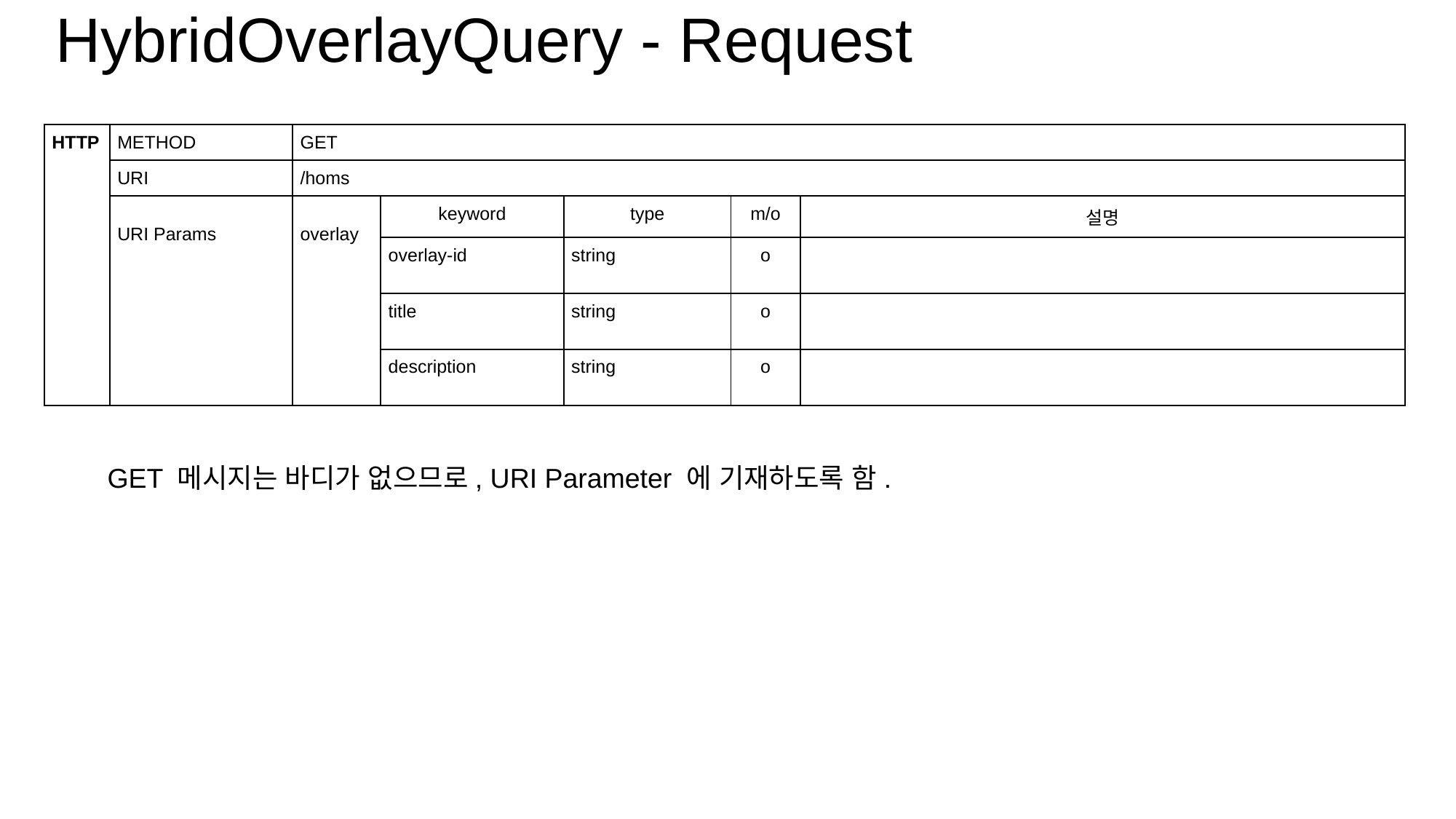

# HybridOverlayQuery - Request
| HTTP | METHOD | GET |  |  |  |  |
| --- | --- | --- | --- | --- | --- | --- |
|  | URI | /homs |  |  |  |  |
|  | URI Params | overlay | keyword | type | m/o | 설명 |
|  |  |  | overlay-id | string | o |  |
|  |  |  | title | string | o |  |
|  |  |  | description | string | o |  |
GET 메시지는 바디가 없으므로, URI Parameter 에 기재하도록 함.